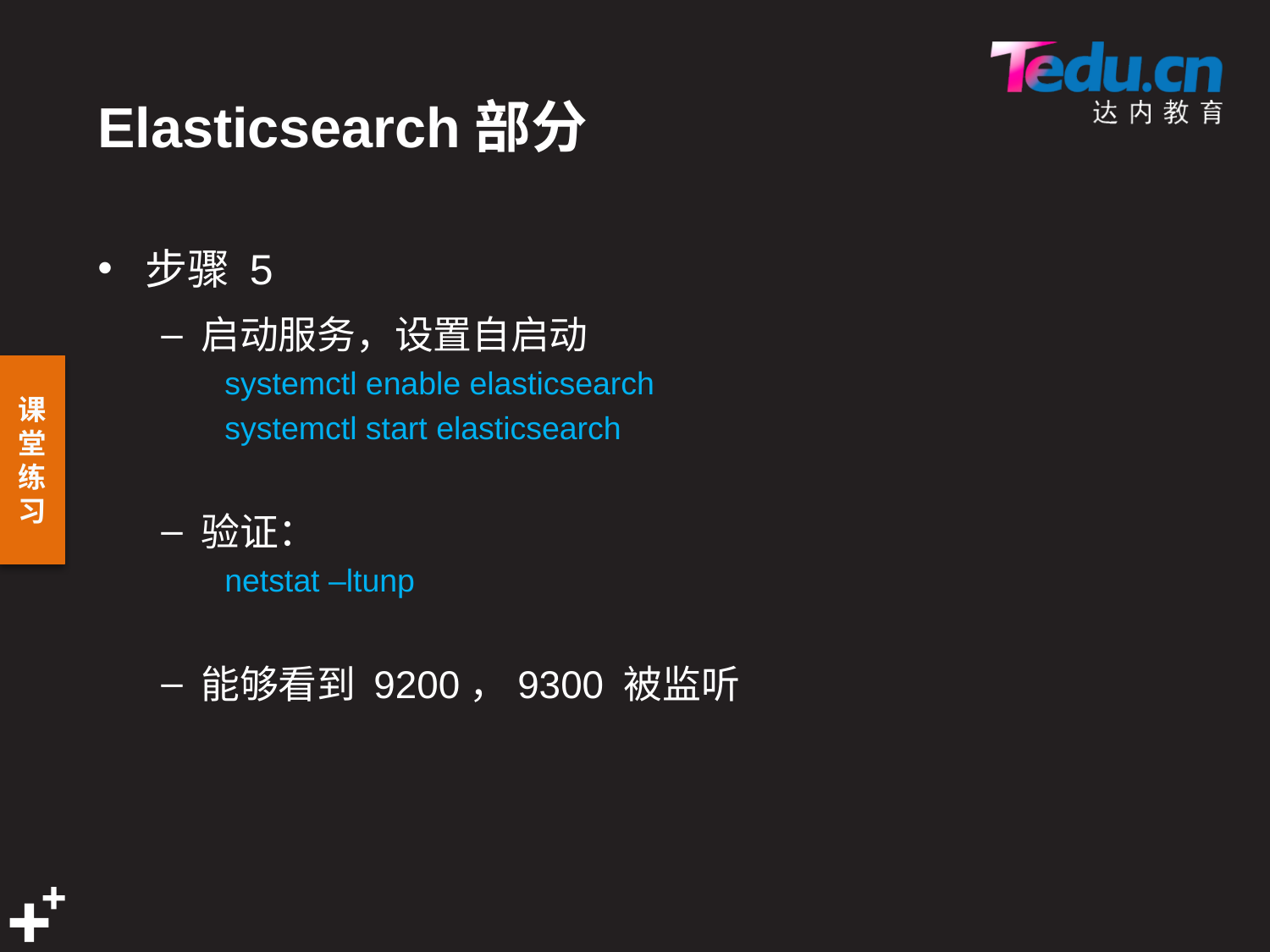

# Elasticsearch部分
步骤 5
启动服务，设置自启动
systemctl enable elasticsearch
systemctl start elasticsearch

验证：
netstat –ltunp

能够看到 9200，9300 被监听